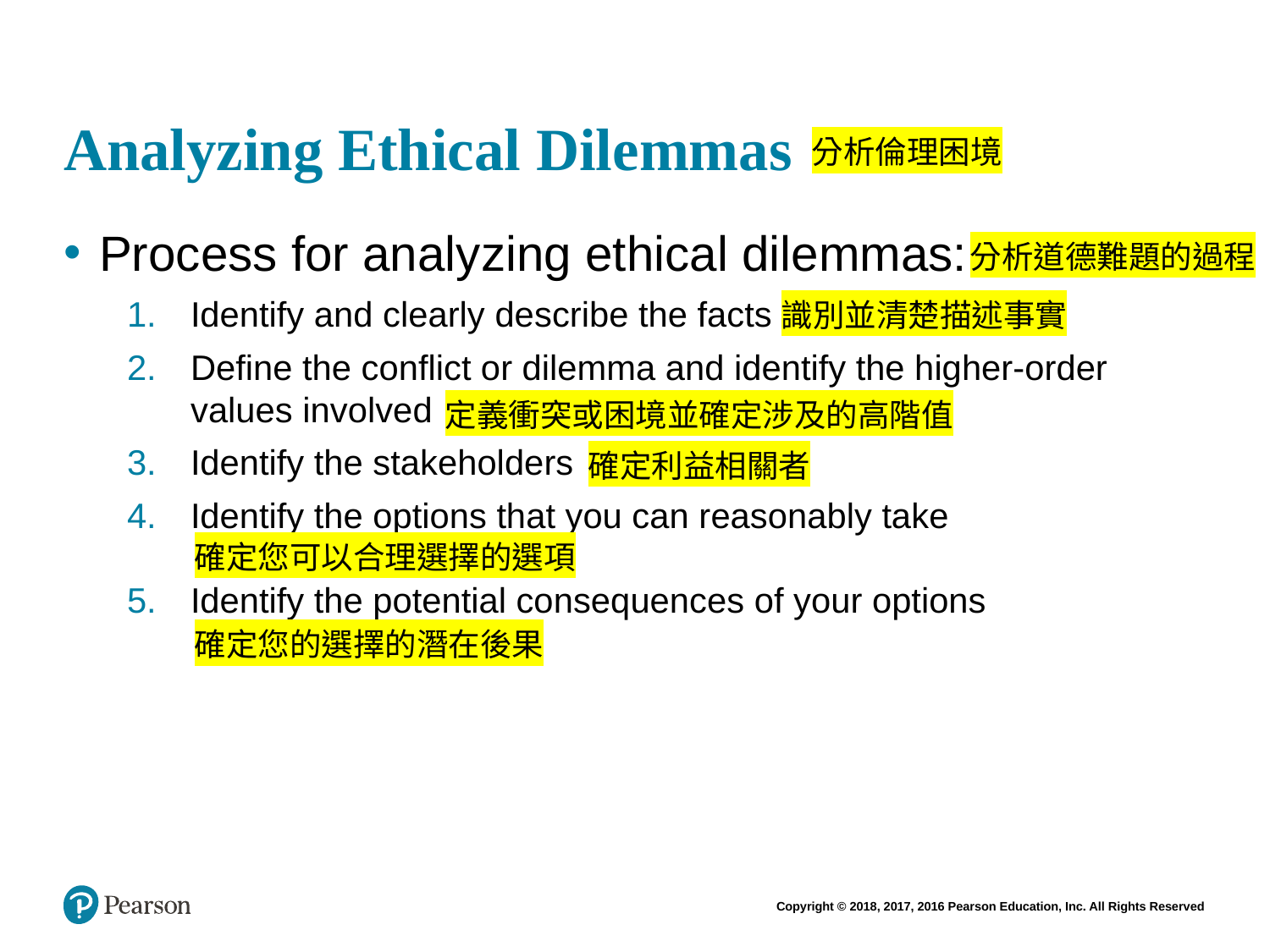

# Analyzing Ethical Dilemmas
分析倫理困境
Process for analyzing ethical dilemmas:
Identify and clearly describe the facts
Define the conflict or dilemma and identify the higher-order values involved
Identify the stakeholders
Identify the options that you can reasonably take
Identify the potential consequences of your options
分析道德難題的過程
識別並清楚描述事實
定義衝突或困境並確定涉及的高階值
確定利益相關者
確定您可以合理選擇的選項
確定您的選擇的潛在後果